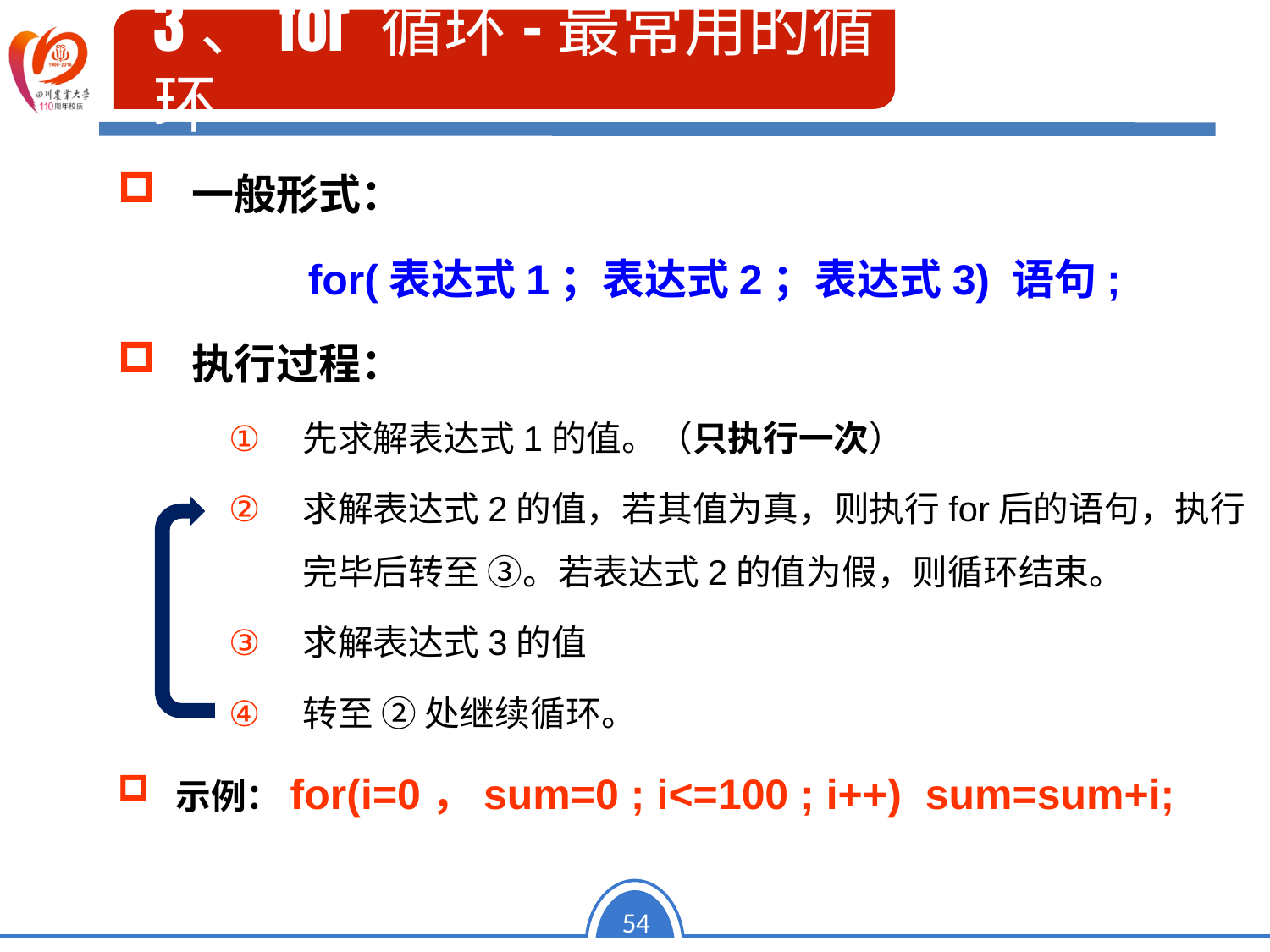

3、for 循环-最常用的循环
一般形式：
for(表达式1；表达式2；表达式3) 语句;
执行过程：
先求解表达式1的值。（只执行一次）
求解表达式2的值，若其值为真，则执行for后的语句，执行完毕后转至 ③。若表达式2的值为假，则循环结束。
求解表达式3的值
转至 ② 处继续循环。
示例：for(i=0，sum=0 ; i<=100 ; i++)  sum=sum+i;